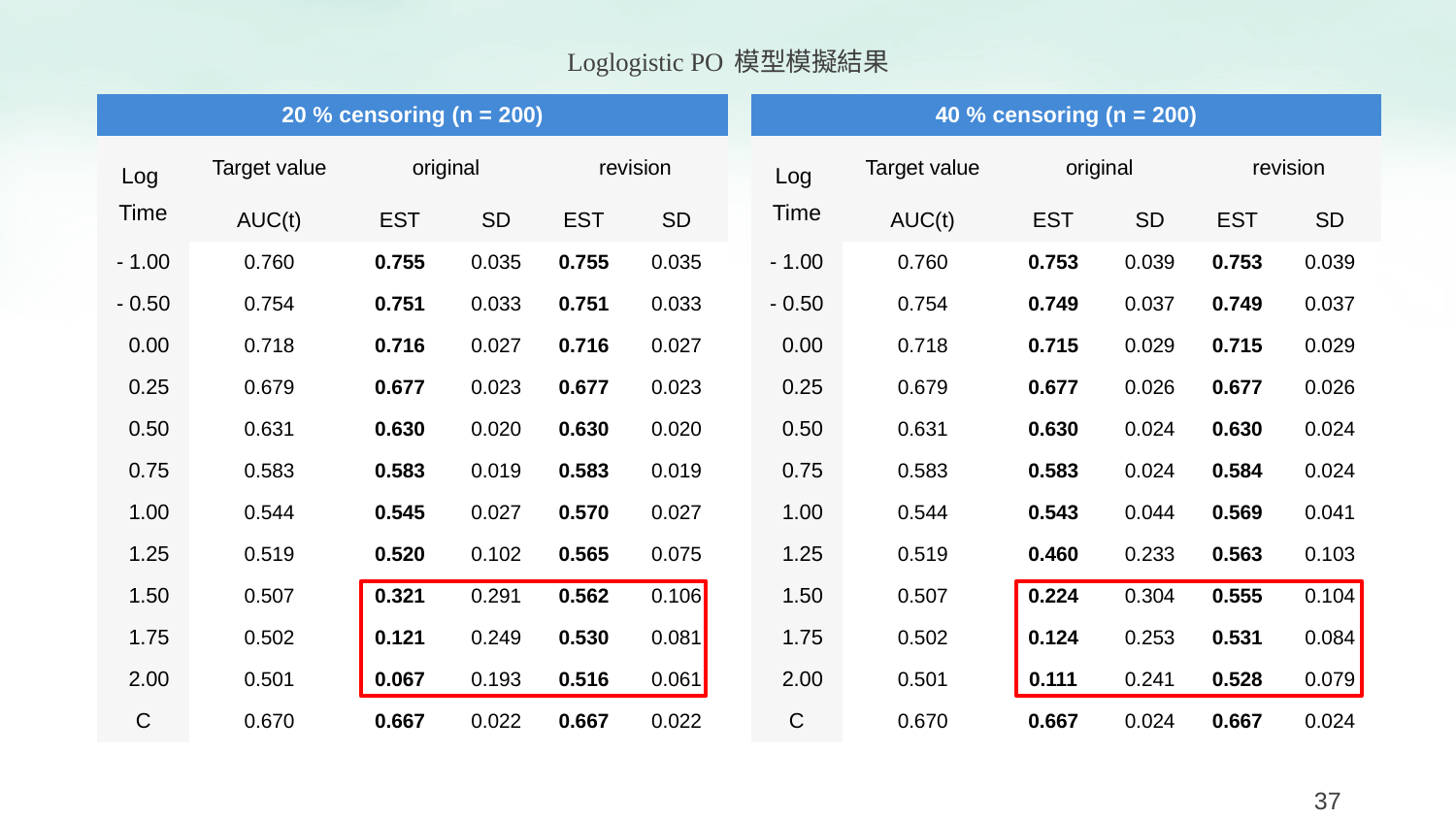

Loglogistic PO 模型模擬結果
| 20 % censoring (n = 200) |  |  |  |  |  |
| --- | --- | --- | --- | --- | --- |
| Log Time | Target value | original |  | revision |  |
|  | AUC(t) | EST | SD | EST | SD |
| - 1.00 | 0.760 | 0.755 | 0.035 | 0.755 | 0.035 |
| - 0.50 | 0.754 | 0.751 | 0.033 | 0.751 | 0.033 |
| 0.00 | 0.718 | 0.716 | 0.027 | 0.716 | 0.027 |
| 0.25 | 0.679 | 0.677 | 0.023 | 0.677 | 0.023 |
| 0.50 | 0.631 | 0.630 | 0.020 | 0.630 | 0.020 |
| 0.75 | 0.583 | 0.583 | 0.019 | 0.583 | 0.019 |
| 1.00 | 0.544 | 0.545 | 0.027 | 0.570 | 0.027 |
| 1.25 | 0.519 | 0.520 | 0.102 | 0.565 | 0.075 |
| 1.50 | 0.507 | 0.321 | 0.291 | 0.562 | 0.106 |
| 1.75 | 0.502 | 0.121 | 0.249 | 0.530 | 0.081 |
| 2.00 | 0.501 | 0.067 | 0.193 | 0.516 | 0.061 |
| C | 0.670 | 0.667 | 0.022 | 0.667 | 0.022 |
| 40 % censoring (n = 200) |  |  |  |  |  |
| --- | --- | --- | --- | --- | --- |
| Log Time | Target value | original |  | revision |  |
|  | AUC(t) | EST | SD | EST | SD |
| - 1.00 | 0.760 | 0.753 | 0.039 | 0.753 | 0.039 |
| - 0.50 | 0.754 | 0.749 | 0.037 | 0.749 | 0.037 |
| 0.00 | 0.718 | 0.715 | 0.029 | 0.715 | 0.029 |
| 0.25 | 0.679 | 0.677 | 0.026 | 0.677 | 0.026 |
| 0.50 | 0.631 | 0.630 | 0.024 | 0.630 | 0.024 |
| 0.75 | 0.583 | 0.583 | 0.024 | 0.584 | 0.024 |
| 1.00 | 0.544 | 0.543 | 0.044 | 0.569 | 0.041 |
| 1.25 | 0.519 | 0.460 | 0.233 | 0.563 | 0.103 |
| 1.50 | 0.507 | 0.224 | 0.304 | 0.555 | 0.104 |
| 1.75 | 0.502 | 0.124 | 0.253 | 0.531 | 0.084 |
| 2.00 | 0.501 | 0.111 | 0.241 | 0.528 | 0.079 |
| C | 0.670 | 0.667 | 0.024 | 0.667 | 0.024 |

37